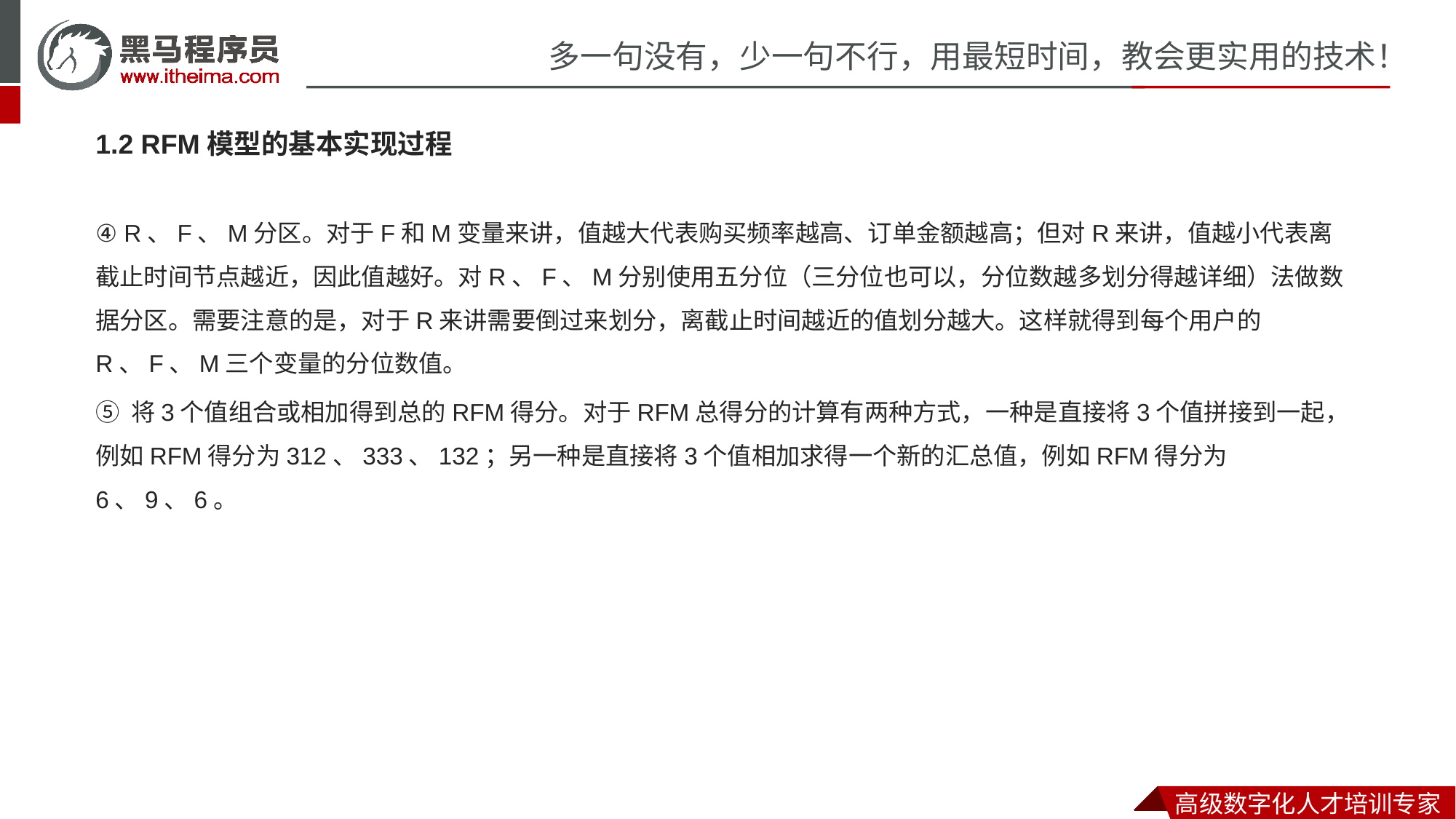

1.2 RFM模型的基本实现过程
④ R、F、M分区。对于F和M变量来讲，值越大代表购买频率越高、订单金额越高；但对R来讲，值越小代表离截止时间节点越近，因此值越好。对R、F、M分别使用五分位（三分位也可以，分位数越多划分得越详细）法做数据分区。需要注意的是，对于R来讲需要倒过来划分，离截止时间越近的值划分越大。这样就得到每个用户的R、F、M三个变量的分位数值。
⑤ 将3个值组合或相加得到总的RFM得分。对于RFM总得分的计算有两种方式，一种是直接将3个值拼接到一起，例如RFM得分为312、333、132；另一种是直接将3个值相加求得一个新的汇总值，例如RFM得分为6、9、6。